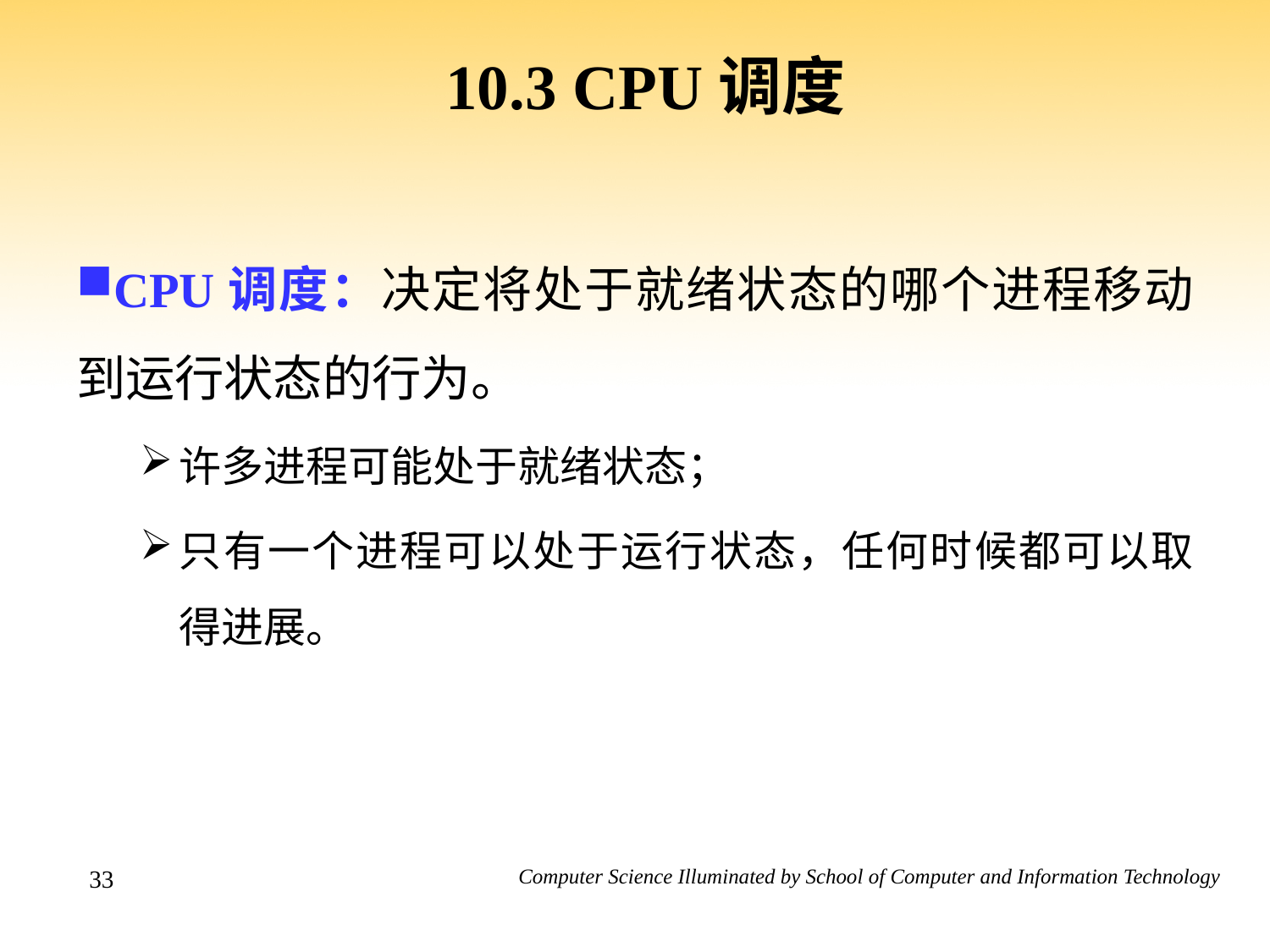

# 10.3 CPU调度
CPU调度：决定将处于就绪状态的哪个进程移动到运行状态的行为。
许多进程可能处于就绪状态；
只有一个进程可以处于运行状态，任何时候都可以取得进展。
33